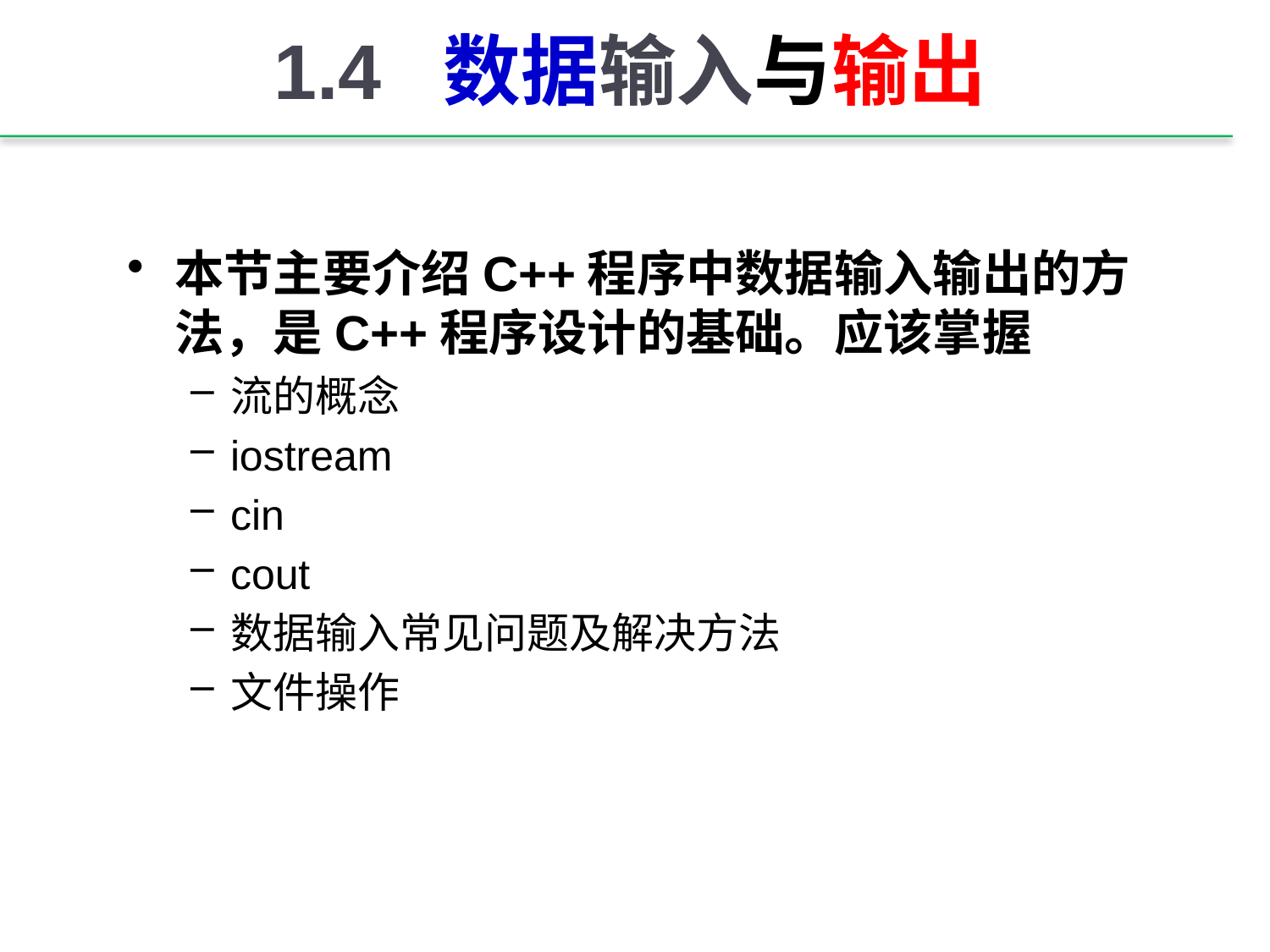

# 1.4  数据输入与输出
本节主要介绍C++程序中数据输入输出的方法，是C++程序设计的基础。应该掌握
流的概念
iostream
cin
cout
数据输入常见问题及解决方法
文件操作